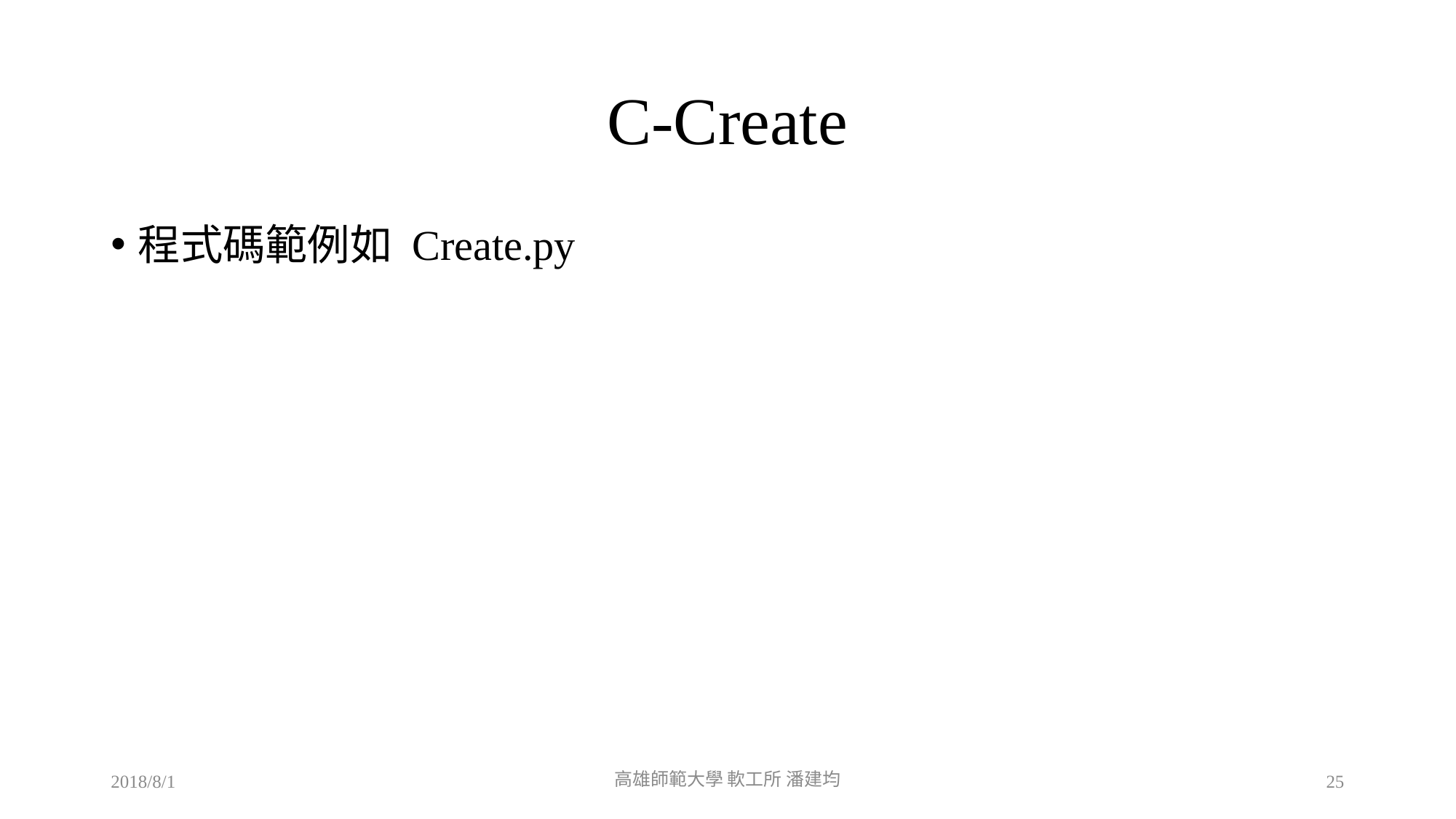

# C-Create
程式碼範例如 Create.py
2018/8/1
高雄師範大學 軟工所 潘建均
25